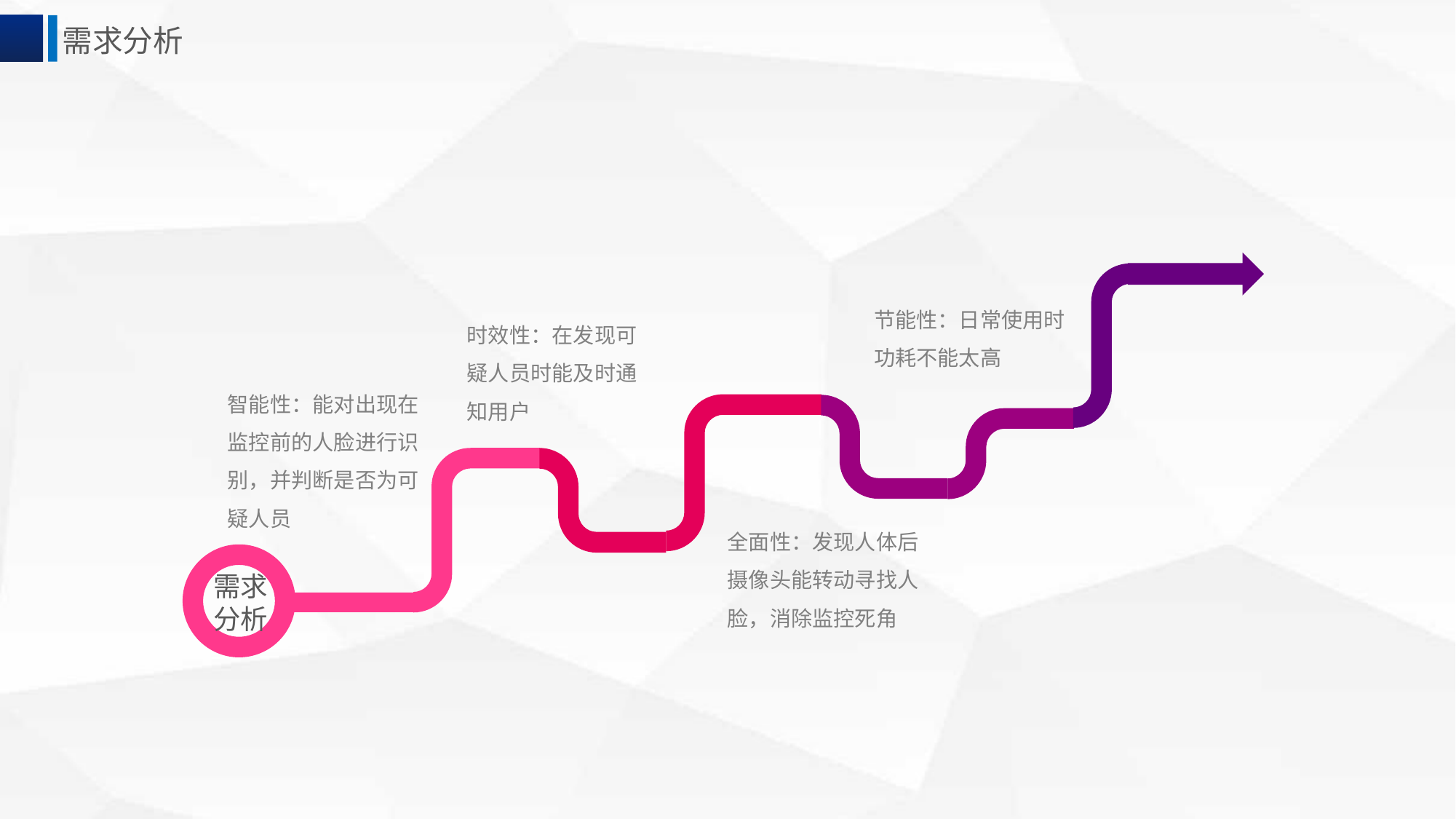

需求分析

节能性：日常使用时功耗不能太高
时效性：在发现可疑人员时能及时通知用户
智能性：能对出现在监控前的人脸进行识别，并判断是否为可疑人员

全面性：发现人体后摄像头能转动寻找人脸，消除监控死角

需求分析